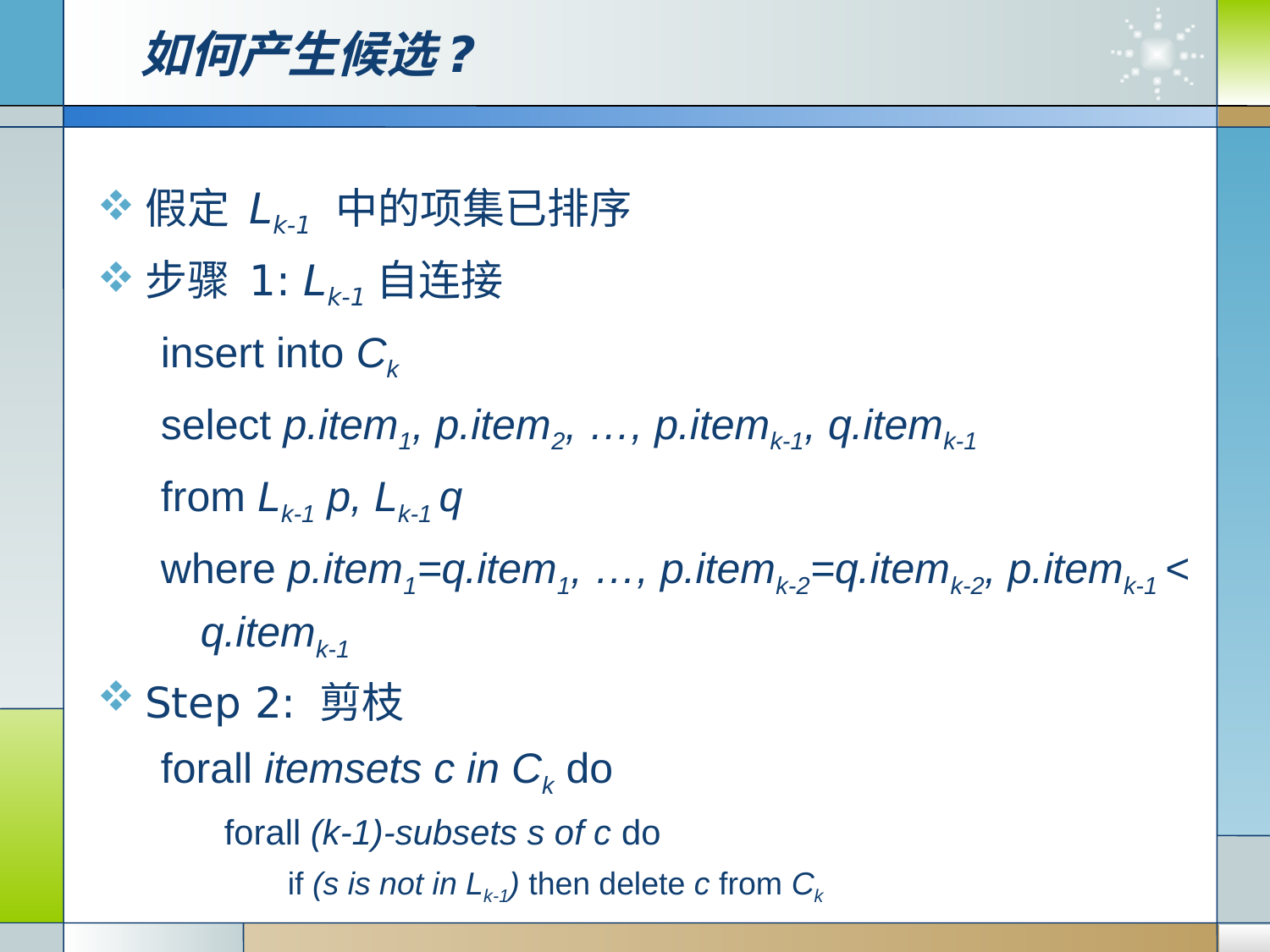

# 如何产生候选?
假定 Lk-1 中的项集已排序
步骤 1: Lk-1自连接
insert into Ck
select p.item1, p.item2, …, p.itemk-1, q.itemk-1
from Lk-1 p, Lk-1 q
where p.item1=q.item1, …, p.itemk-2=q.itemk-2, p.itemk-1 < q.itemk-1
Step 2: 剪枝
forall itemsets c in Ck do
forall (k-1)-subsets s of c do
if (s is not in Lk-1) then delete c from Ck